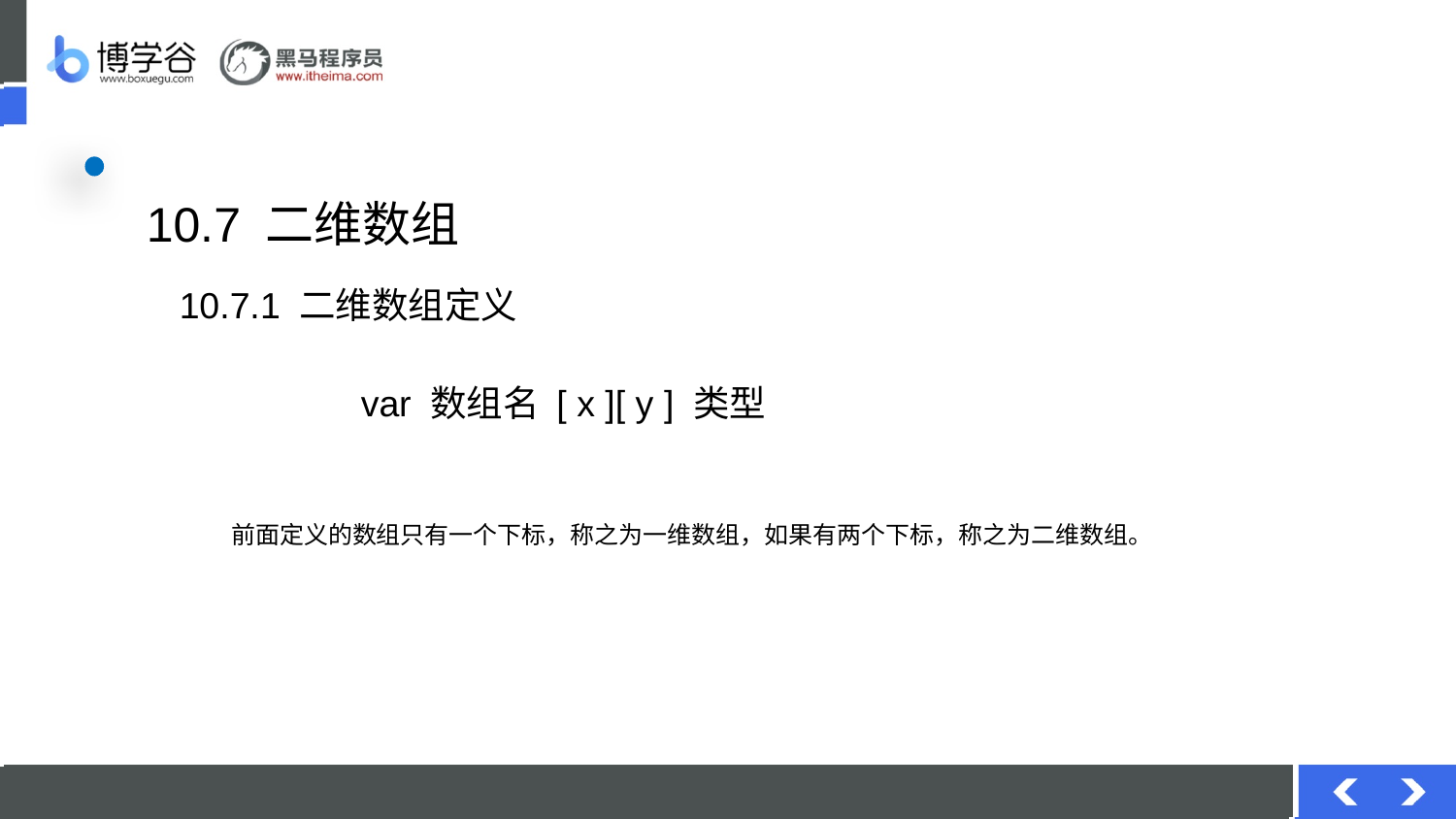

# 10.7 二维数组
10.7.1 二维数组定义
var 数组名 [ x ][ y ] 类型
前面定义的数组只有一个下标，称之为一维数组，如果有两个下标，称之为二维数组。